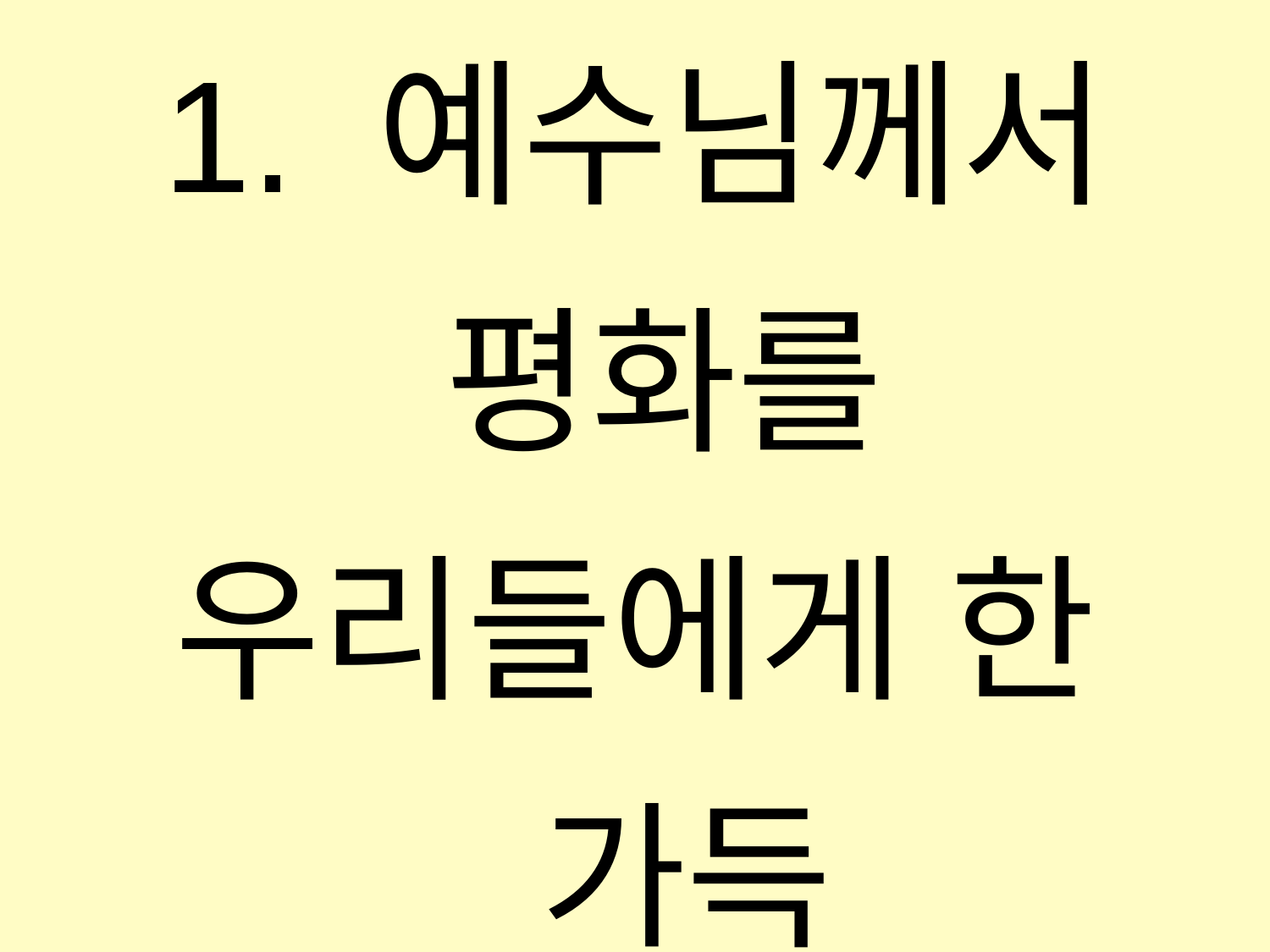

1. 예수님께서 평화를
우리들에게 한 가득
신부님께 평화 신부님께
 평화 서로서로 나눠줍시다